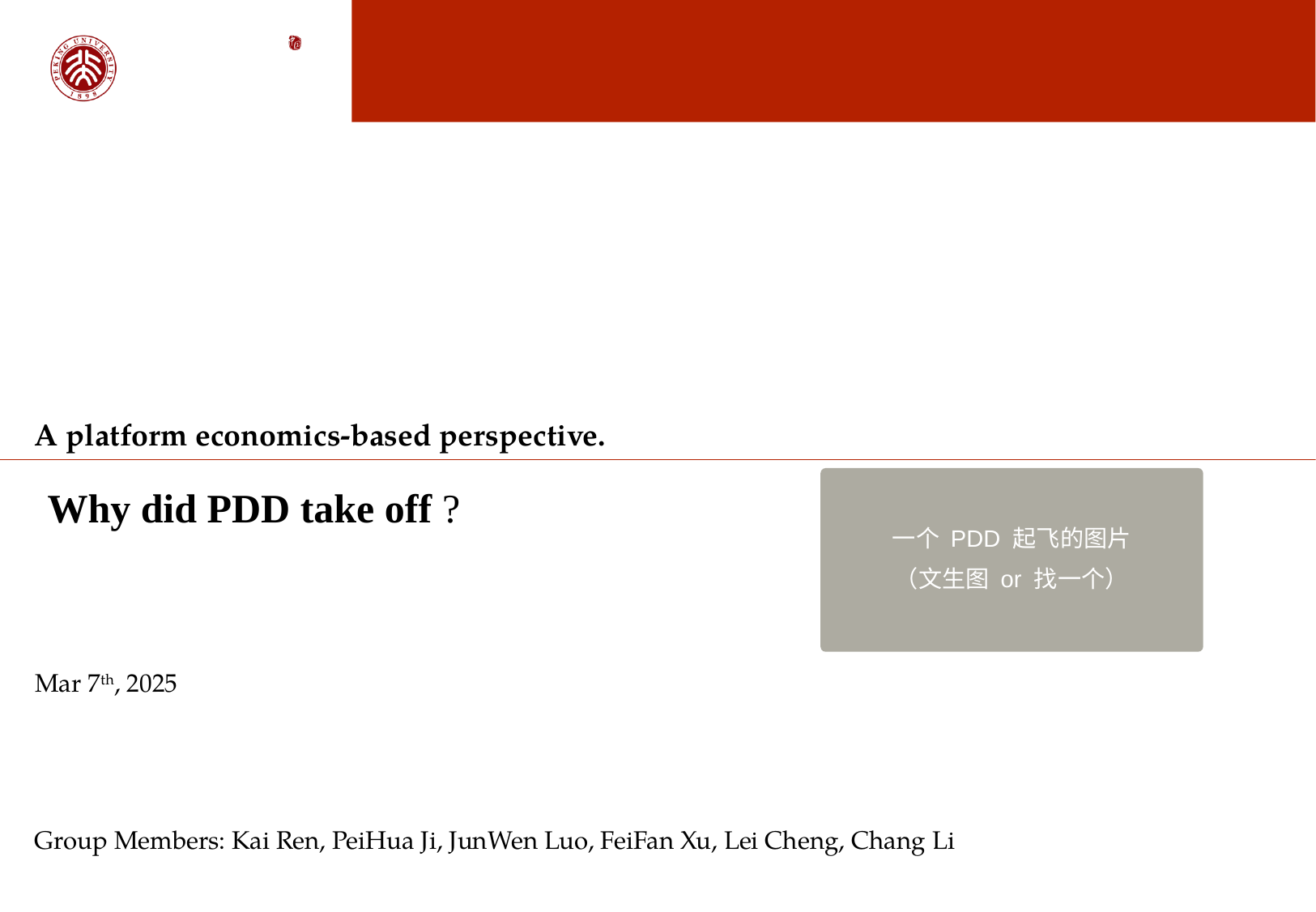

A platform economics-based perspective.
一个 PDD 起飞的图片
（文生图 or 找一个）
# Why did PDD take off ?
Mar 7th, 2025
Group Members: Kai Ren, PeiHua Ji, JunWen Luo, FeiFan Xu, Lei Cheng, Chang Li